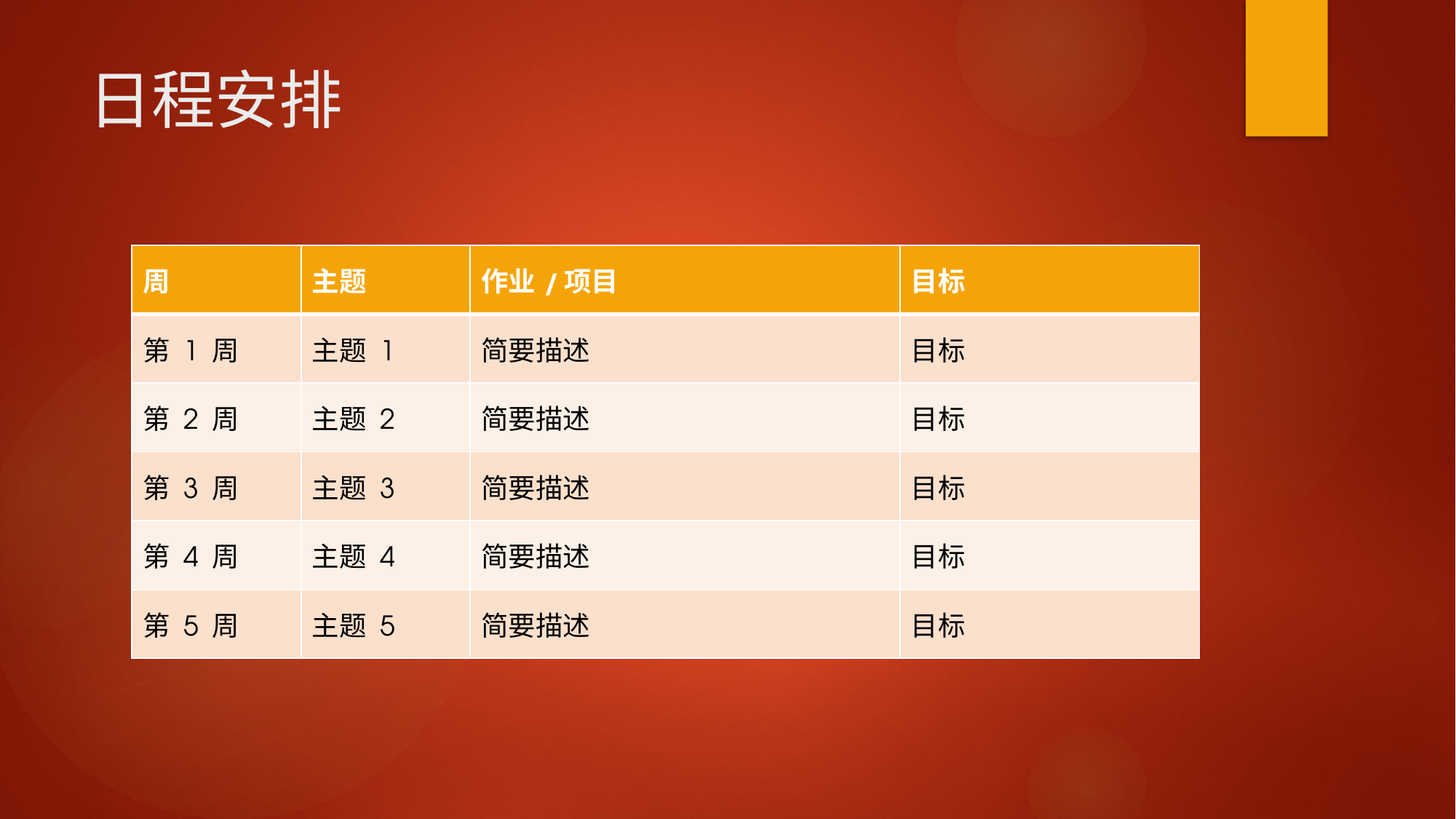

# 日程安排
| 周 | 主题 | 作业/项目 | 目标 |
| --- | --- | --- | --- |
| 第 1 周 | 主题 1 | 简要描述 | 目标 |
| 第 2 周 | 主题 2 | 简要描述 | 目标 |
| 第 3 周 | 主题 3 | 简要描述 | 目标 |
| 第 4 周 | 主题 4 | 简要描述 | 目标 |
| 第 5 周 | 主题 5 | 简要描述 | 目标 |